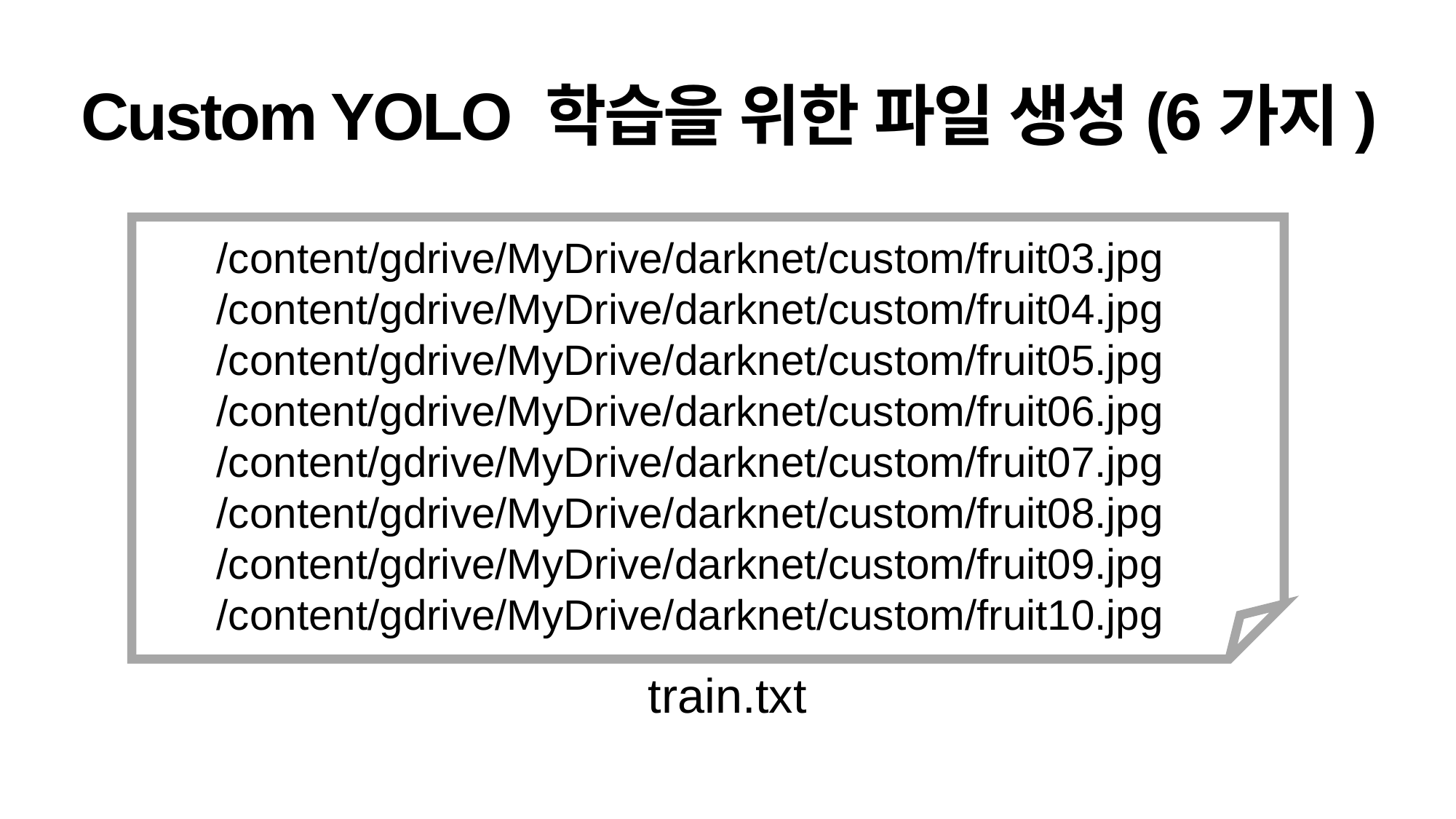

Custom YOLO 학습을 위한 파일 생성(6가지)

/content/gdrive/MyDrive/darknet/custom/fruit03.jpg
/content/gdrive/MyDrive/darknet/custom/fruit04.jpg
/content/gdrive/MyDrive/darknet/custom/fruit05.jpg
/content/gdrive/MyDrive/darknet/custom/fruit06.jpg
/content/gdrive/MyDrive/darknet/custom/fruit07.jpg
/content/gdrive/MyDrive/darknet/custom/fruit08.jpg
/content/gdrive/MyDrive/darknet/custom/fruit09.jpg
/content/gdrive/MyDrive/darknet/custom/fruit10.jpg
train.txt